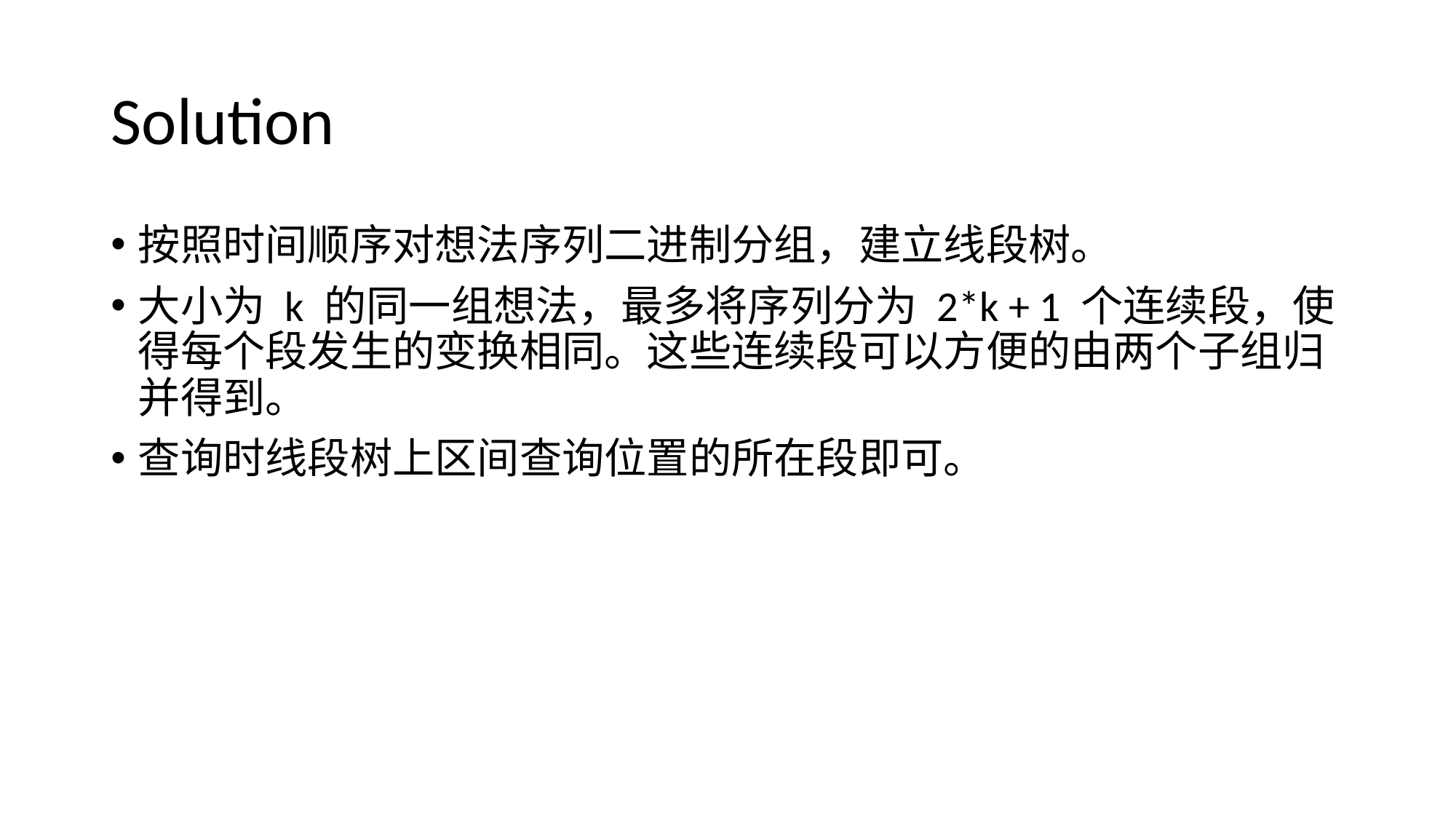

# Solution
按照时间顺序对想法序列二进制分组，建立线段树。
大小为 k 的同一组想法，最多将序列分为 2*k + 1 个连续段，使得每个段发生的变换相同。这些连续段可以方便的由两个子组归并得到。
查询时线段树上区间查询位置的所在段即可。